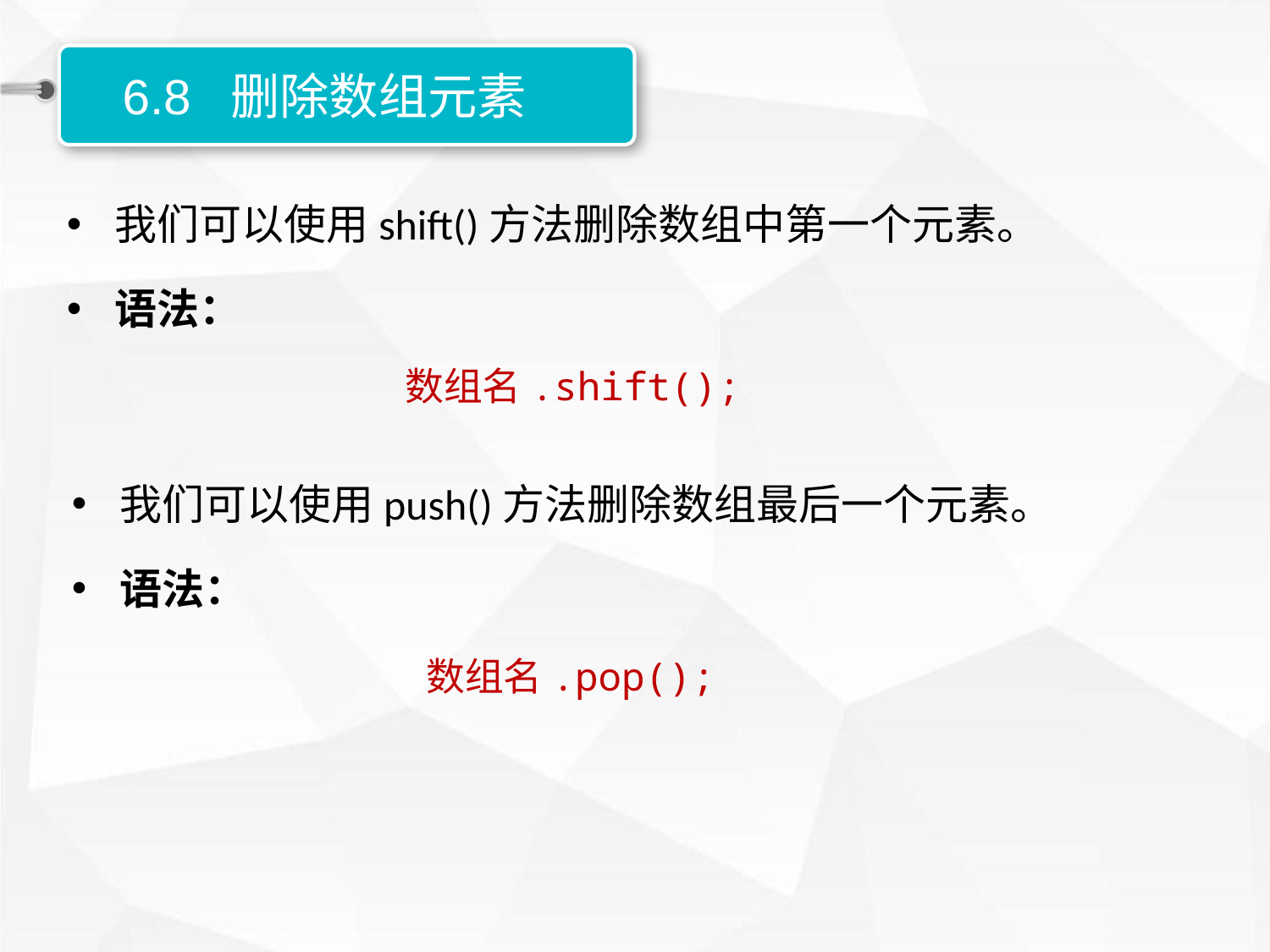

6.8  删除数组元素

我们可以使用shift()方法删除数组中第一个元素。
语法：
数组名.shift();
我们可以使用push()方法删除数组最后一个元素。
语法：
数组名.pop();